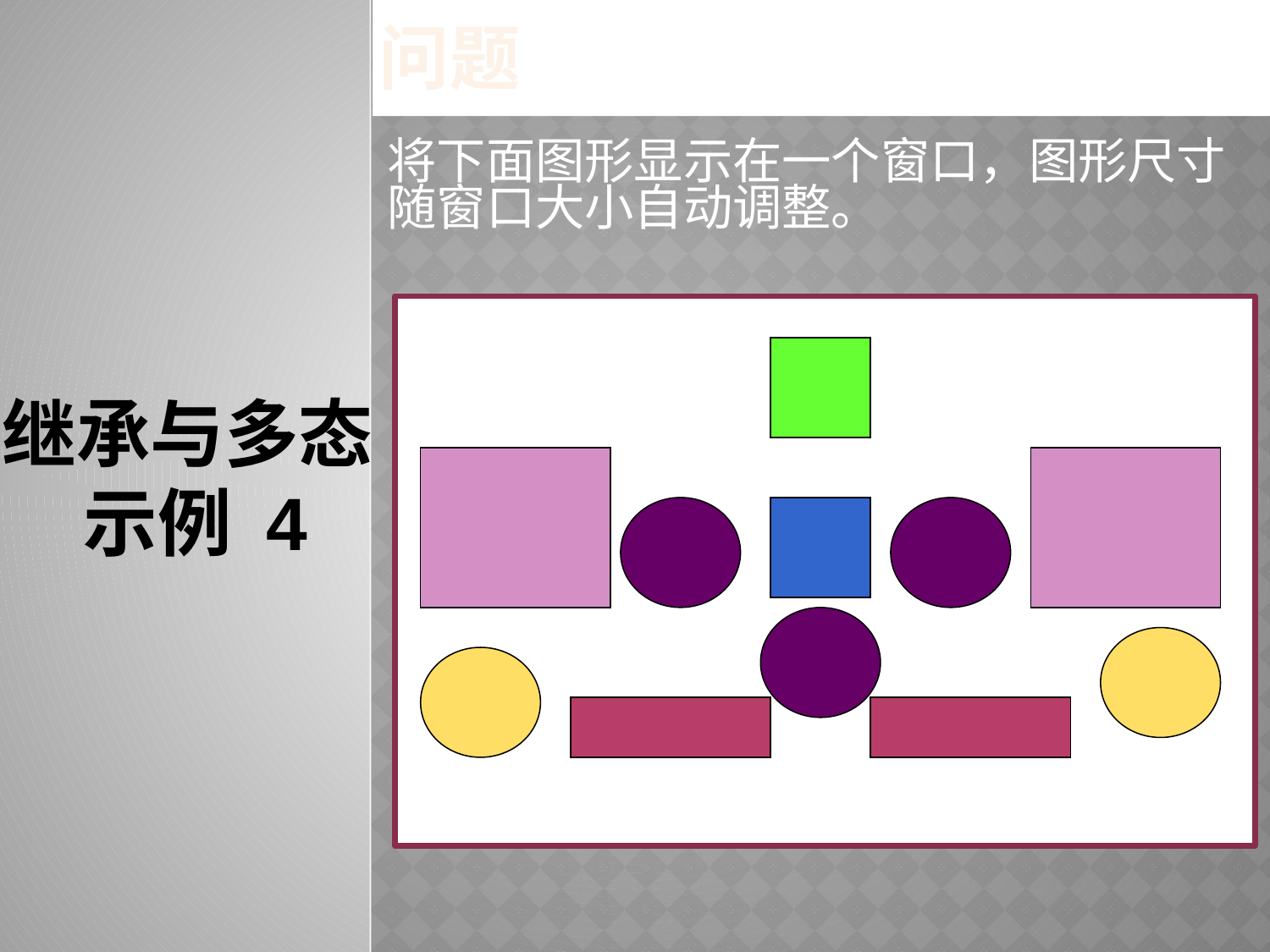

# 继承与多态  示例 4
问题
将下面图形显示在一个窗口，图形尺寸随窗口大小自动调整。